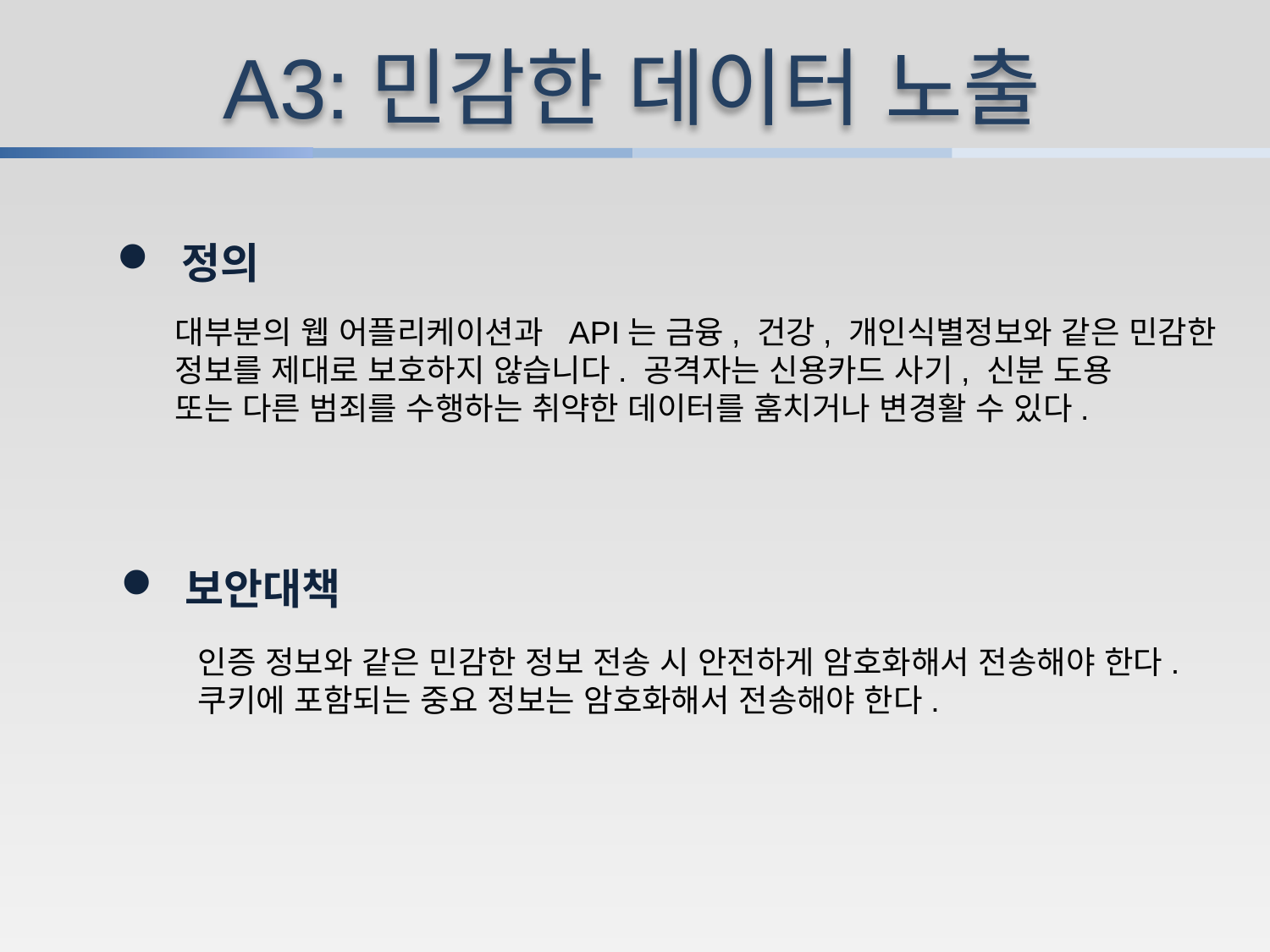

A3:민감한 데이터 노출

 정의
대부분의 웹 어플리케이션과  API는 금융, 건강, 개인식별정보와 같은 민감한
정보를 제대로 보호하지 않습니다. 공격자는 신용카드 사기, 신분 도용
또는 다른 범죄를 수행하는 취약한 데이터를 훔치거나 변경활 수 있다.
 보안대책
인증 정보와 같은 민감한 정보 전송 시 안전하게 암호화해서 전송해야 한다.
쿠키에 포함되는 중요 정보는 암호화해서 전송해야 한다.